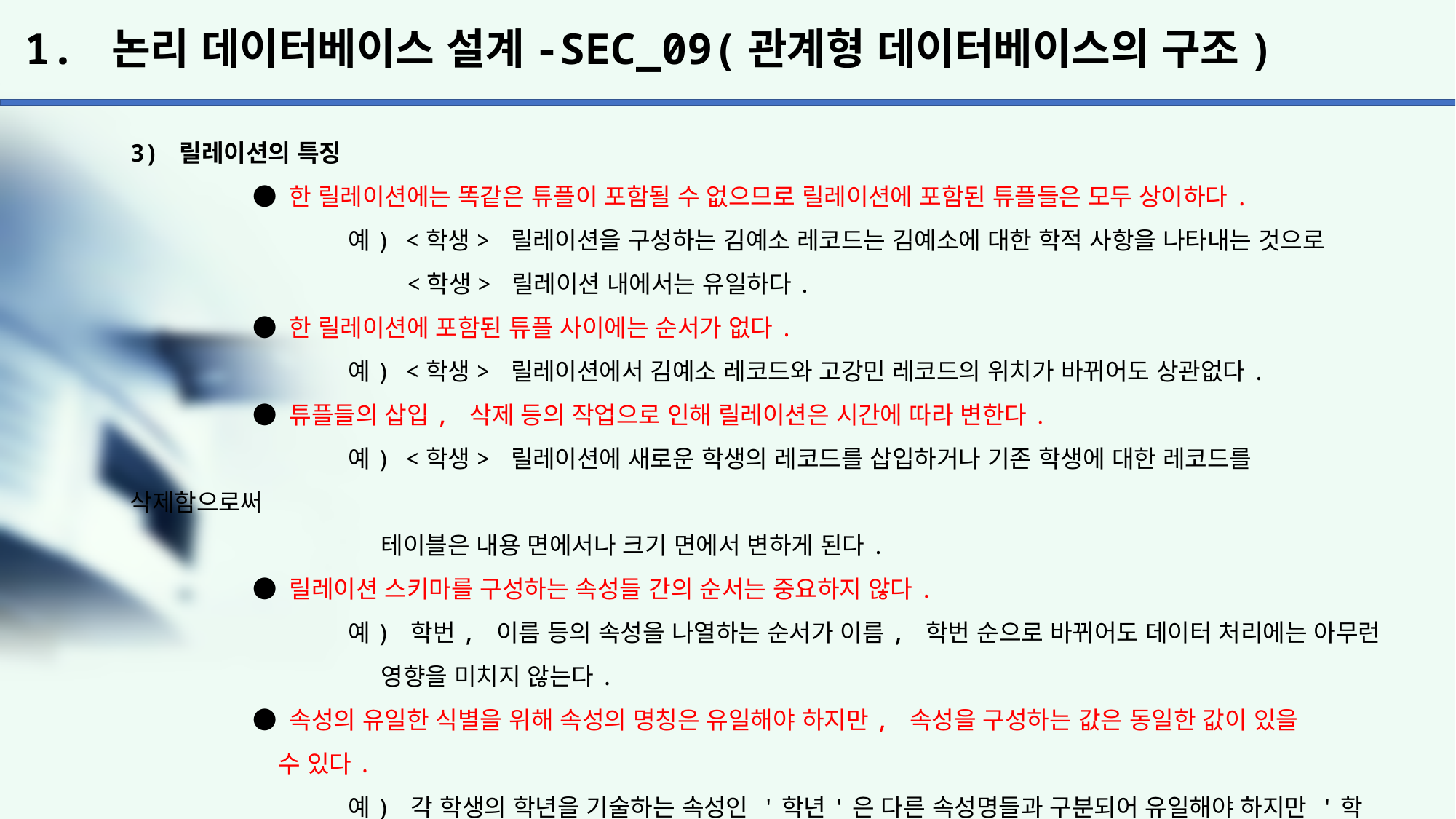

# 1. 논리 데이터베이스 설계-SEC_09(관계형 데이터베이스의 구조)
3) 릴레이션의 특징
	  ● 한 릴레이션에는 똑같은 튜플이 포함될 수 없으므로 릴레이션에 포함된 튜플들은 모두 상이하다.
		예) <학생> 릴레이션을 구성하는 김예소 레코드는 김예소에 대한 학적 사항을 나타내는 것으로
		    <학생> 릴레이션 내에서는 유일하다.
	  ● 한 릴레이션에 포함된 튜플 사이에는 순서가 없다.
		예) <학생> 릴레이션에서 김예소 레코드와 고강민 레코드의 위치가 바뀌어도 상관없다.
	  ● 튜플들의 삽입, 삭제 등의 작업으로 인해 릴레이션은 시간에 따라 변한다.
		예) <학생> 릴레이션에 새로운 학생의 레코드를 삽입하거나 기존 학생에 대한 레코드를 삭제함으로써
		    테이블은 내용 면에서나 크기 면에서 변하게 된다.
	  ● 릴레이션 스키마를 구성하는 속성들 간의 순서는 중요하지 않다.
		예) 학번, 이름 등의 속성을 나열하는 순서가 이름, 학번 순으로 바뀌어도 데이터 처리에는 아무런
		    영향을 미치지 않는다.
	  ● 속성의 유일한 식별을 위해 속성의 명칭은 유일해야 하지만, 속성을 구성하는 값은 동일한 값이 있을
	     수 있다.
		예) 각 학생의 학년을 기술하는 속성인 '학년'은 다른 속성명들과 구분되어 유일해야 하지만 '학년'
		    속성에는 2, 1, 2, 4 등이 입력된 것처럼 동일한 값이 있을 수 있다.